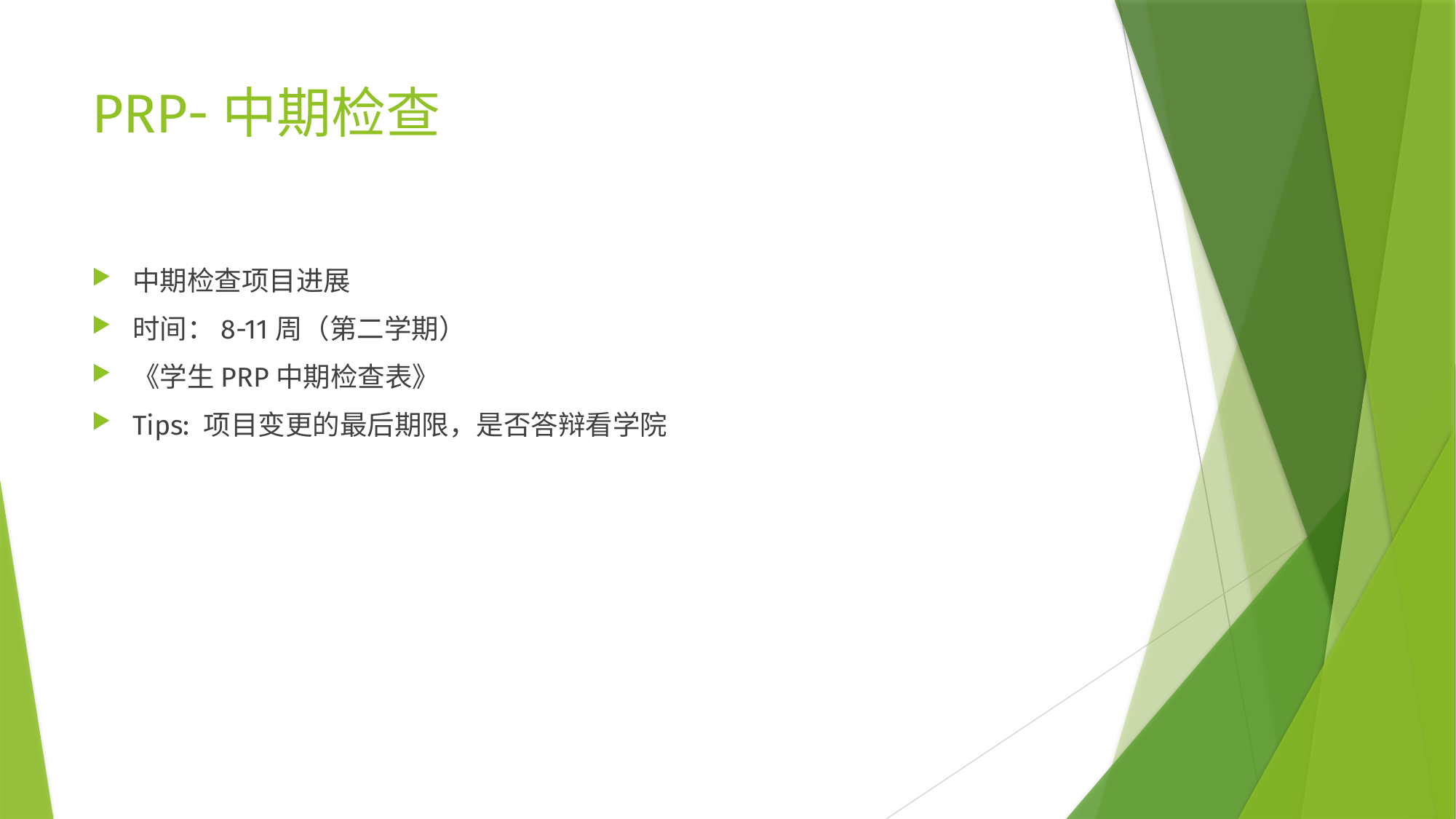

# PRP-中期检查
中期检查项目进展
时间：8-11周（第二学期）
《学生PRP中期检查表》
Tips: 项目变更的最后期限，是否答辩看学院